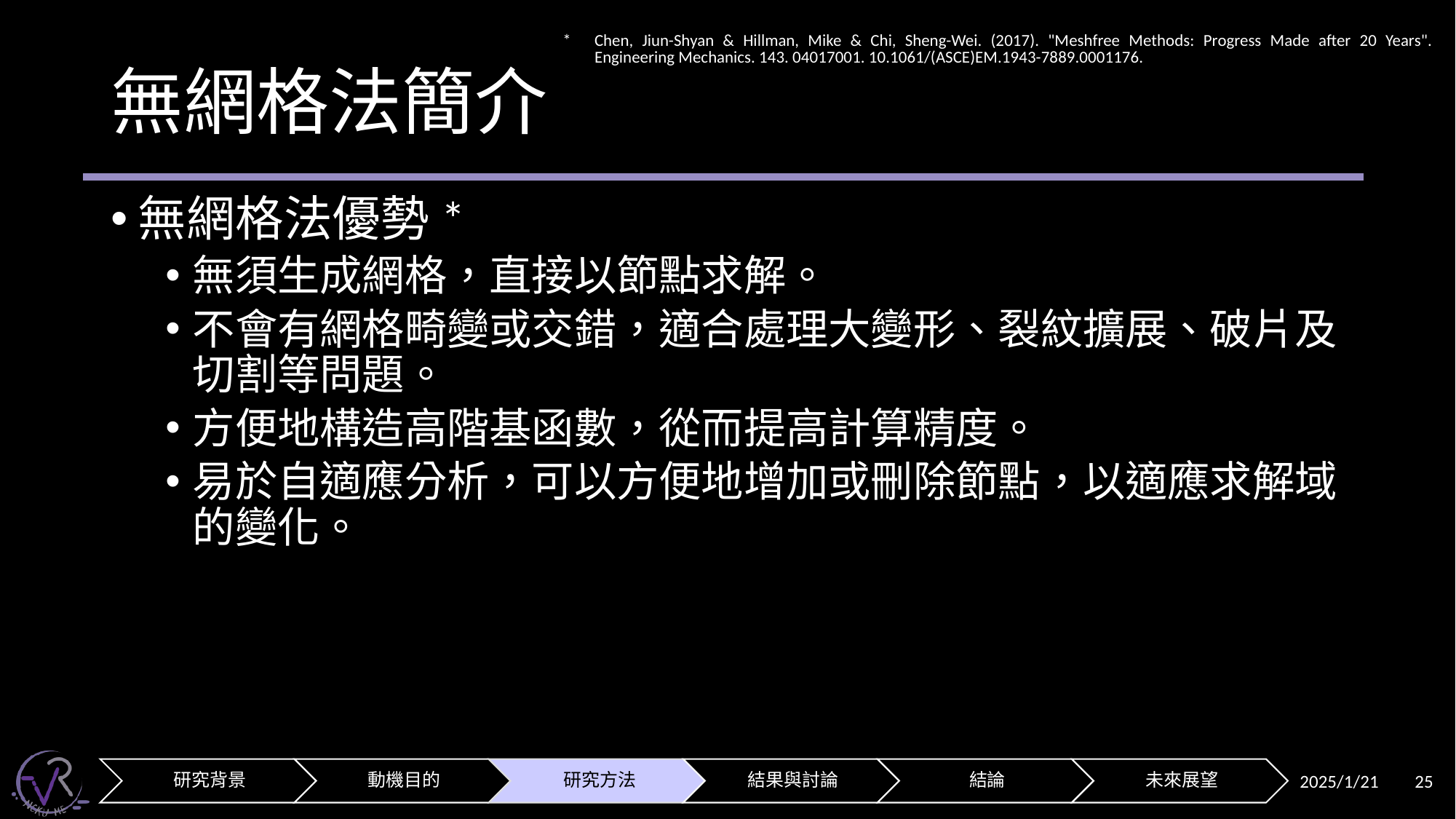

*	Chen, Jiun-Shyan & Hillman, Mike & Chi, Sheng-Wei. (2017). "Meshfree Methods: Progress Made after 20 Years". Engineering Mechanics. 143. 04017001. 10.1061/(ASCE)EM.1943-7889.0001176.
# 無網格法簡介
無網格法優勢*
無須生成網格，直接以節點求解。
不會有網格畸變或交錯，適合處理大變形、裂紋擴展、破片及切割等問題。
方便地構造高階基函數，從而提高計算精度。
易於自適應分析，可以方便地增加或刪除節點，以適應求解域的變化。
2025/1/21
25